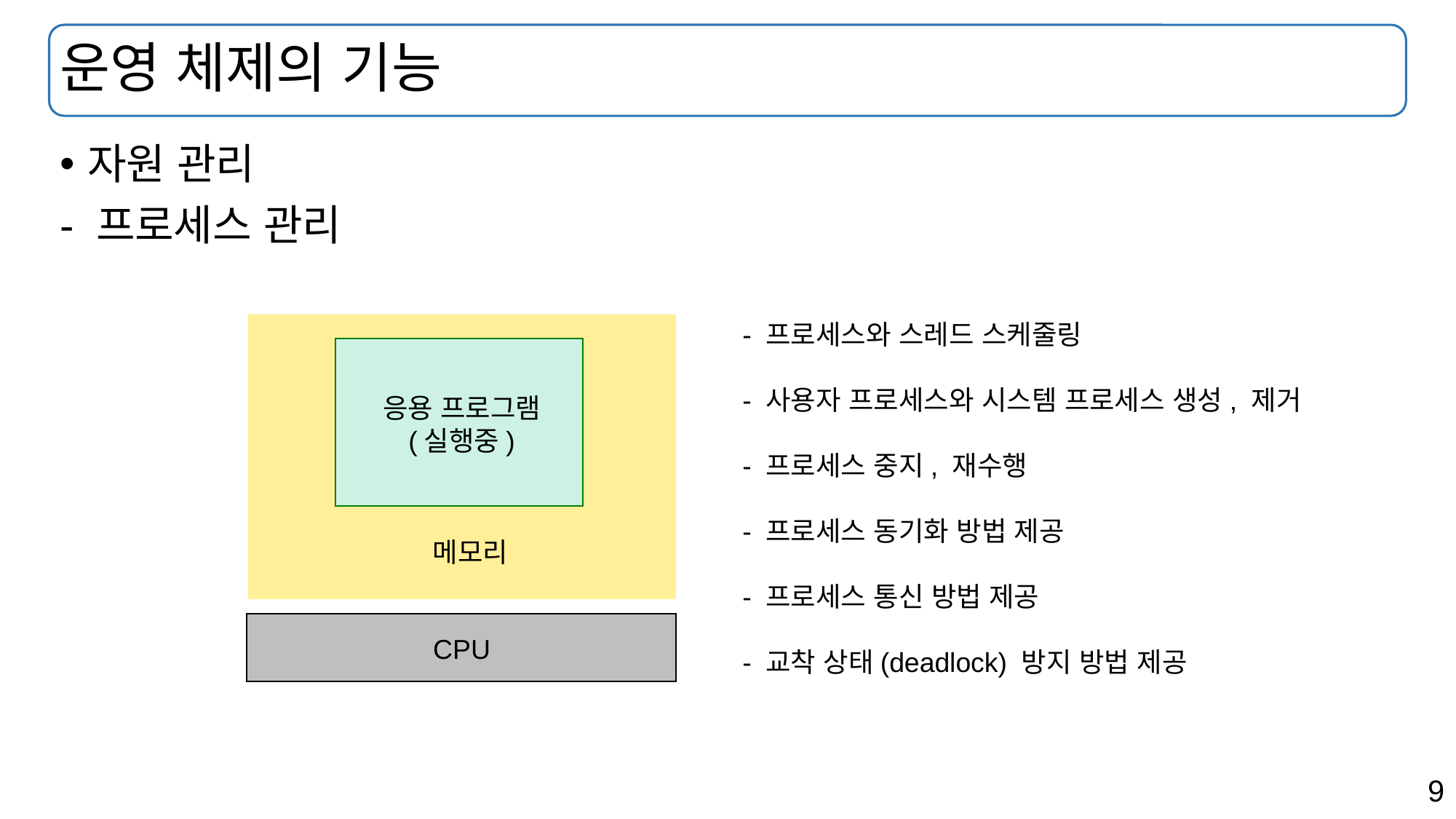

# 운영 체제의 기능
자원 관리
- 프로세스 관리
- 프로세스와 스레드 스케줄링

- 사용자 프로세스와 시스템 프로세스 생성, 제거

- 프로세스 중지, 재수행

- 프로세스 동기화 방법 제공

- 프로세스 통신 방법 제공

- 교착 상태(deadlock) 방지 방법 제공

응용 프로그램
(실행중)
메모리

CPU